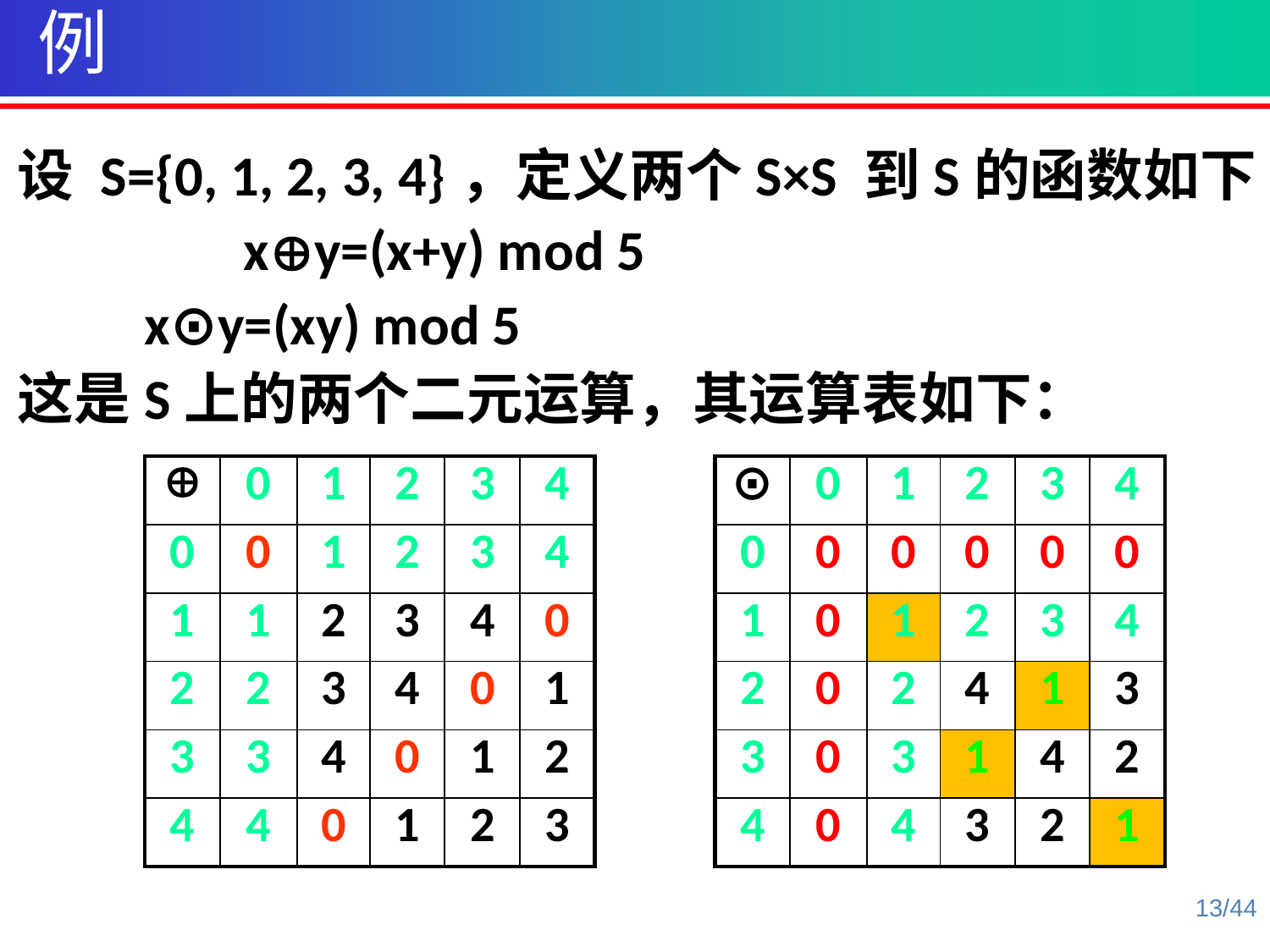

例
设 S={0, 1, 2, 3, 4}，定义两个S×S 到S的函数如下
       		x⊕y=(x+y) mod 5
          x⊙y=(xy) mod 5
这是S上的两个二元运算，其运算表如下：
| ⊕ | 0 | 1 | 2 | 3 | 4 |
| --- | --- | --- | --- | --- | --- |
| 0 | 0 | 1 | 2 | 3 | 4 |
| 1 | 1 | 2 | 3 | 4 | 0 |
| 2 | 2 | 3 | 4 | 0 | 1 |
| 3 | 3 | 4 | 0 | 1 | 2 |
| 4 | 4 | 0 | 1 | 2 | 3 |
| ⊙ | 0 | 1 | 2 | 3 | 4 |
| --- | --- | --- | --- | --- | --- |
| 0 | 0 | 0 | 0 | 0 | 0 |
| 1 | 0 | 1 | 2 | 3 | 4 |
| 2 | 0 | 2 | 4 | 1 | 3 |
| 3 | 0 | 3 | 1 | 4 | 2 |
| 4 | 0 | 4 | 3 | 2 | 1 |
13/44